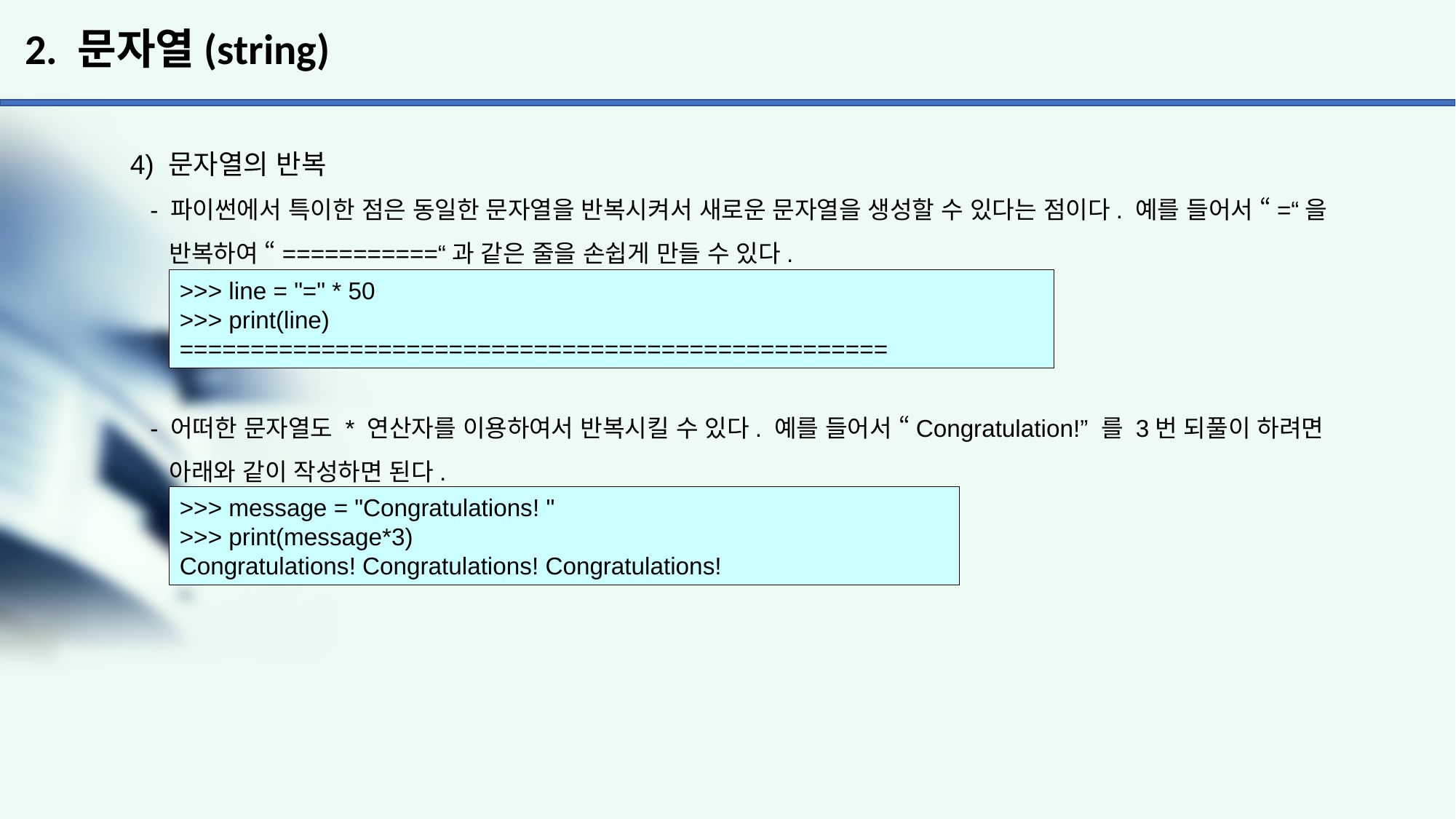

# 2. 문자열(string)
4) 문자열의 반복
   - 파이썬에서 특이한 점은 동일한 문자열을 반복시켜서 새로운 문자열을 생성할 수 있다는 점이다. 예를 들어서 “=“을
     반복하여 “===========“과 같은 줄을 손쉽게 만들 수 있다.

   - 어떠한 문자열도 * 연산자를 이용하여서 반복시킬 수 있다. 예를 들어서 “Congratulation!” 를 3번 되풀이 하려면
     아래와 같이 작성하면 된다.

>>> line = "=" * 50
>>> print(line)
==================================================
>>> message = "Congratulations! "
>>> print(message*3)
Congratulations! Congratulations! Congratulations!